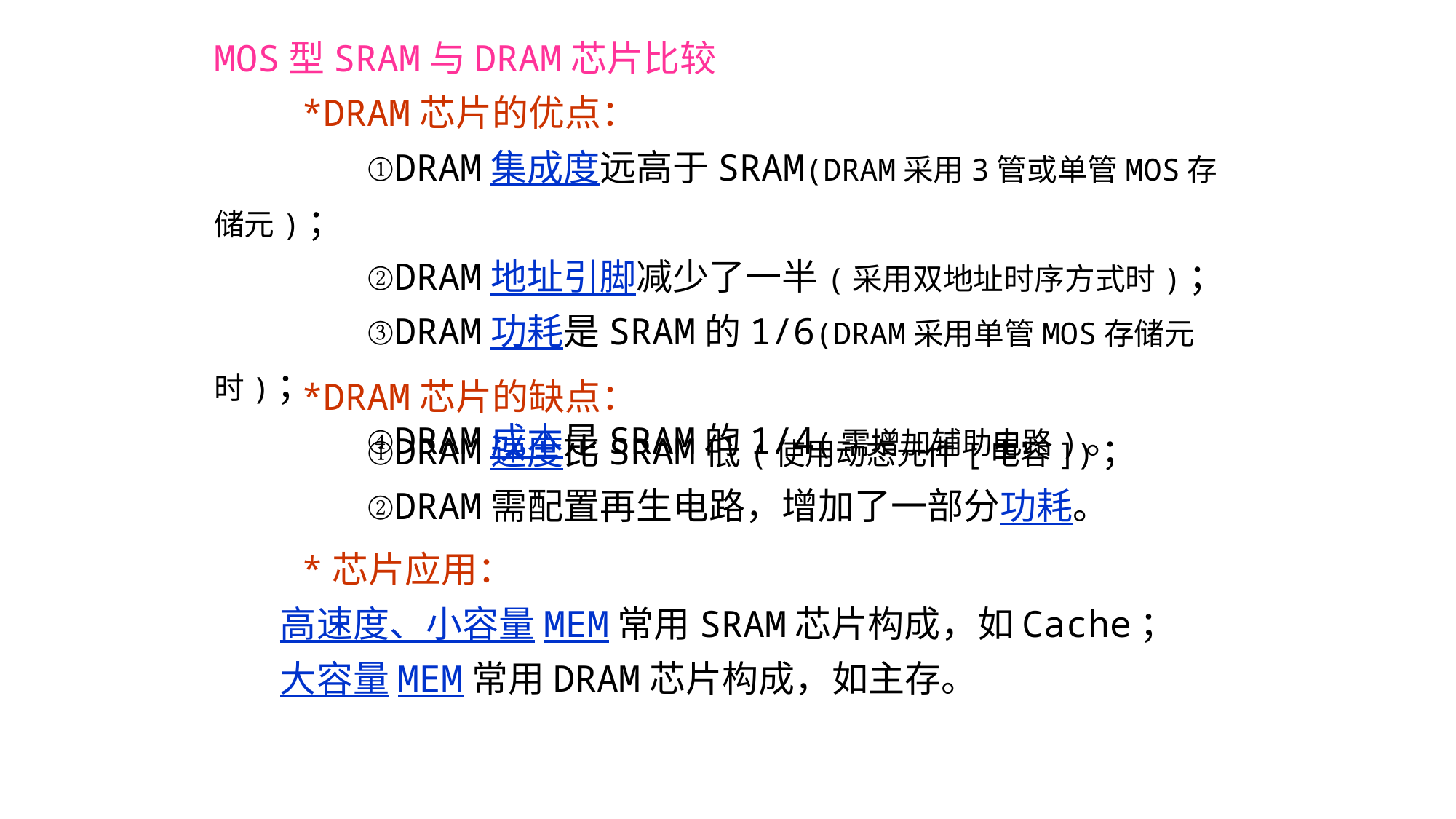

MOS型SRAM与DRAM芯片比较
    *DRAM芯片的优点：
       ①DRAM集成度远高于SRAM(DRAM采用3管或单管MOS存储元)；
       ②DRAM地址引脚减少了一半(采用双地址时序方式时)；
       ③DRAM功耗是SRAM的1/6(DRAM采用单管MOS存储元时)；
       ④DRAM成本是SRAM的1/4(需增加辅助电路)。
    *DRAM芯片的缺点：
       ①DRAM速度比SRAM低(使用动态元件[电容])；
       ②DRAM需配置再生电路，增加了一部分功耗。
    *芯片应用：
       高速度、小容量MEM常用SRAM芯片构成，如Cache；
       大容量MEM常用DRAM芯片构成，如主存。